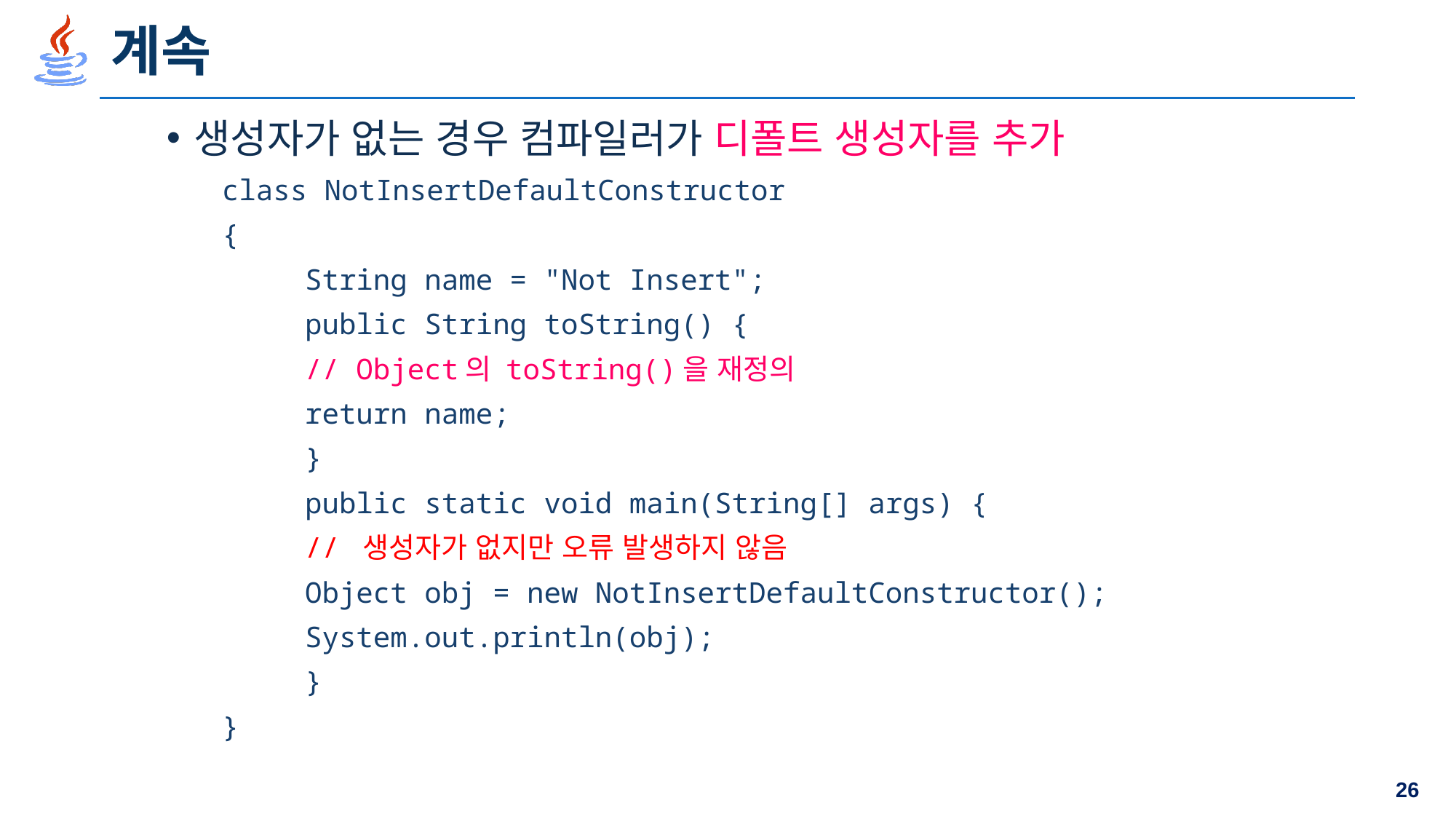

# 계속
생성자가 없는 경우 컴파일러가 디폴트 생성자를 추가
class NotInsertDefaultConstructor
{
	String name = "Not Insert";
	public String toString() {
		// Object의 toString()을 재정의
		return name;
	}
	public static void main(String[] args) {
		// 생성자가 없지만 오류 발생하지 않음
		Object obj = new NotInsertDefaultConstructor();
		System.out.println(obj);
	}
}
26